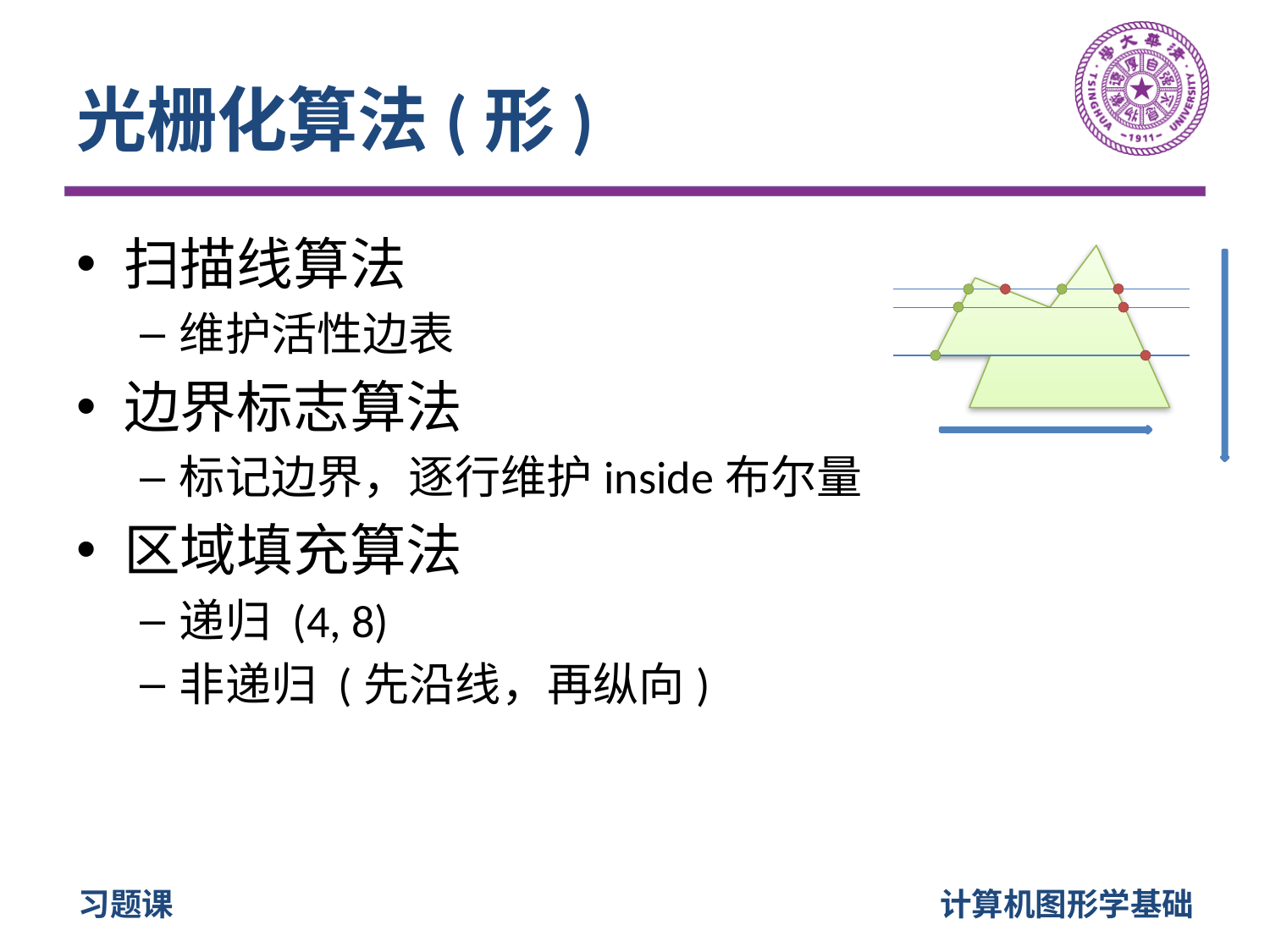

# 光栅化算法(形)
扫描线算法
维护活性边表
边界标志算法
标记边界，逐行维护inside布尔量
区域填充算法
递归 (4, 8)
非递归 (先沿线，再纵向)